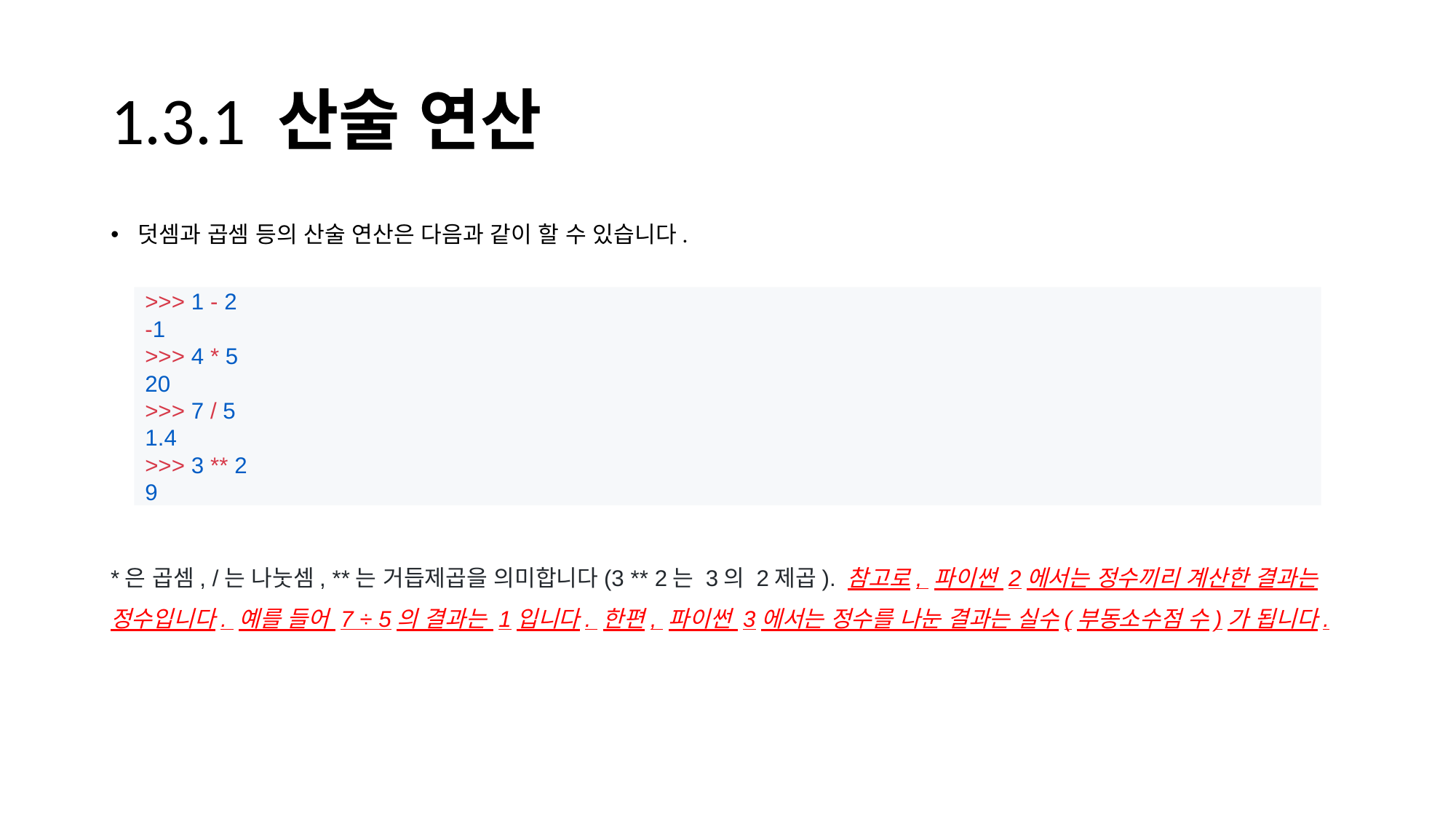

# 1.3.1 산술 연산
덧셈과 곱셈 등의 산술 연산은 다음과 같이 할 수 있습니다.
>>> 1 - 2
-1
>>> 4 * 5
20
>>> 7 / 5
1.4
>>> 3 ** 2
9
*은 곱셈, /는 나눗셈, **는 거듭제곱을 의미합니다(3 ** 2는 3의 2제곱). 참고로, 파이썬 2에서는 정수끼리 계산한 결과는 정수입니다. 예를 들어 7 ÷ 5의 결과는 1입니다. 한편, 파이썬 3에서는 정수를 나눈 결과는 실수(부동소수점 수)가 됩니다.